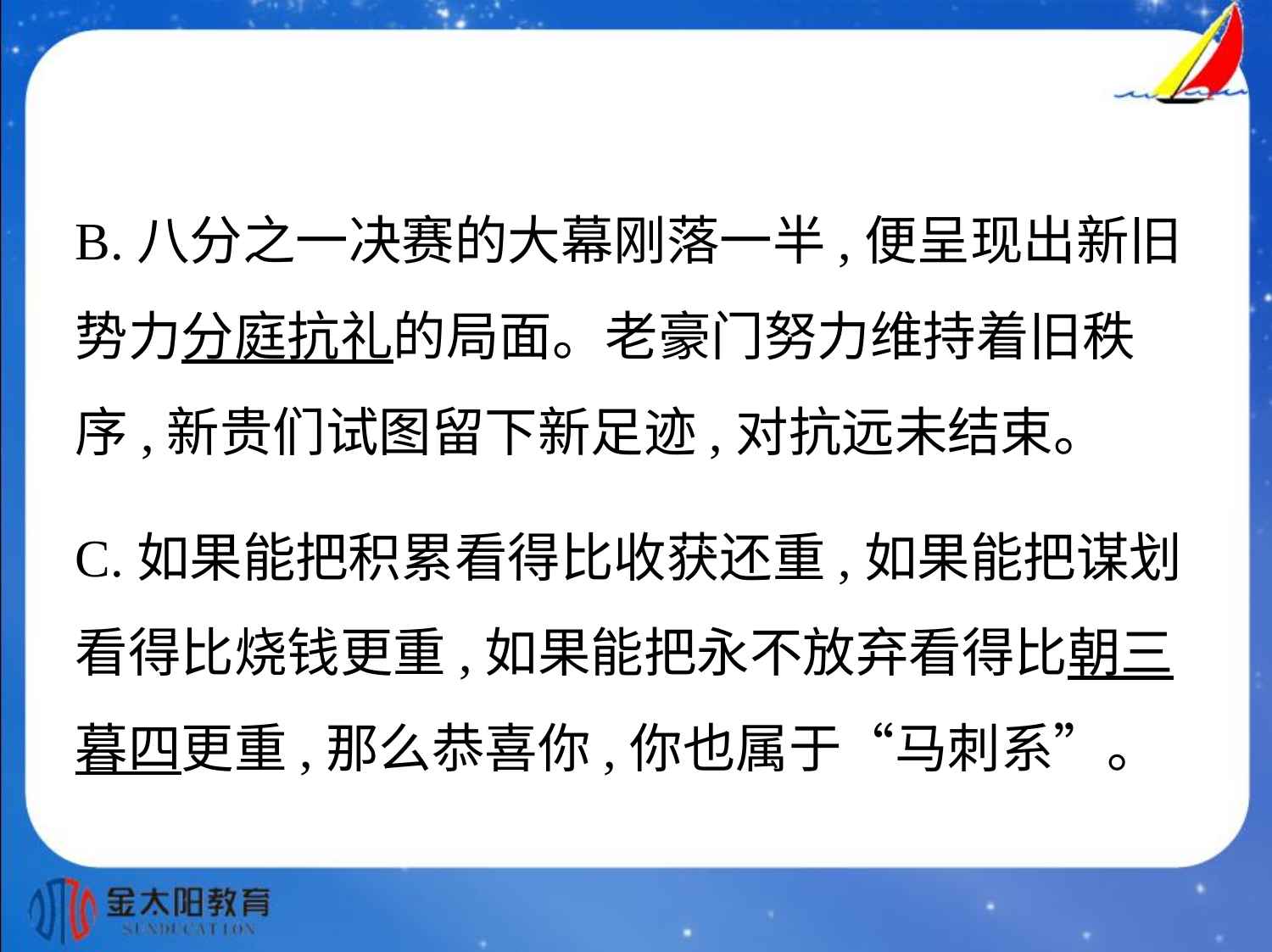

B.八分之一决赛的大幕刚落一半,便呈现出新旧
势力分庭抗礼的局面。老豪门努力维持着旧秩
序,新贵们试图留下新足迹,对抗远未结束。
C.如果能把积累看得比收获还重,如果能把谋划
看得比烧钱更重,如果能把永不放弃看得比朝三
暮四更重,那么恭喜你,你也属于“马刺系”。